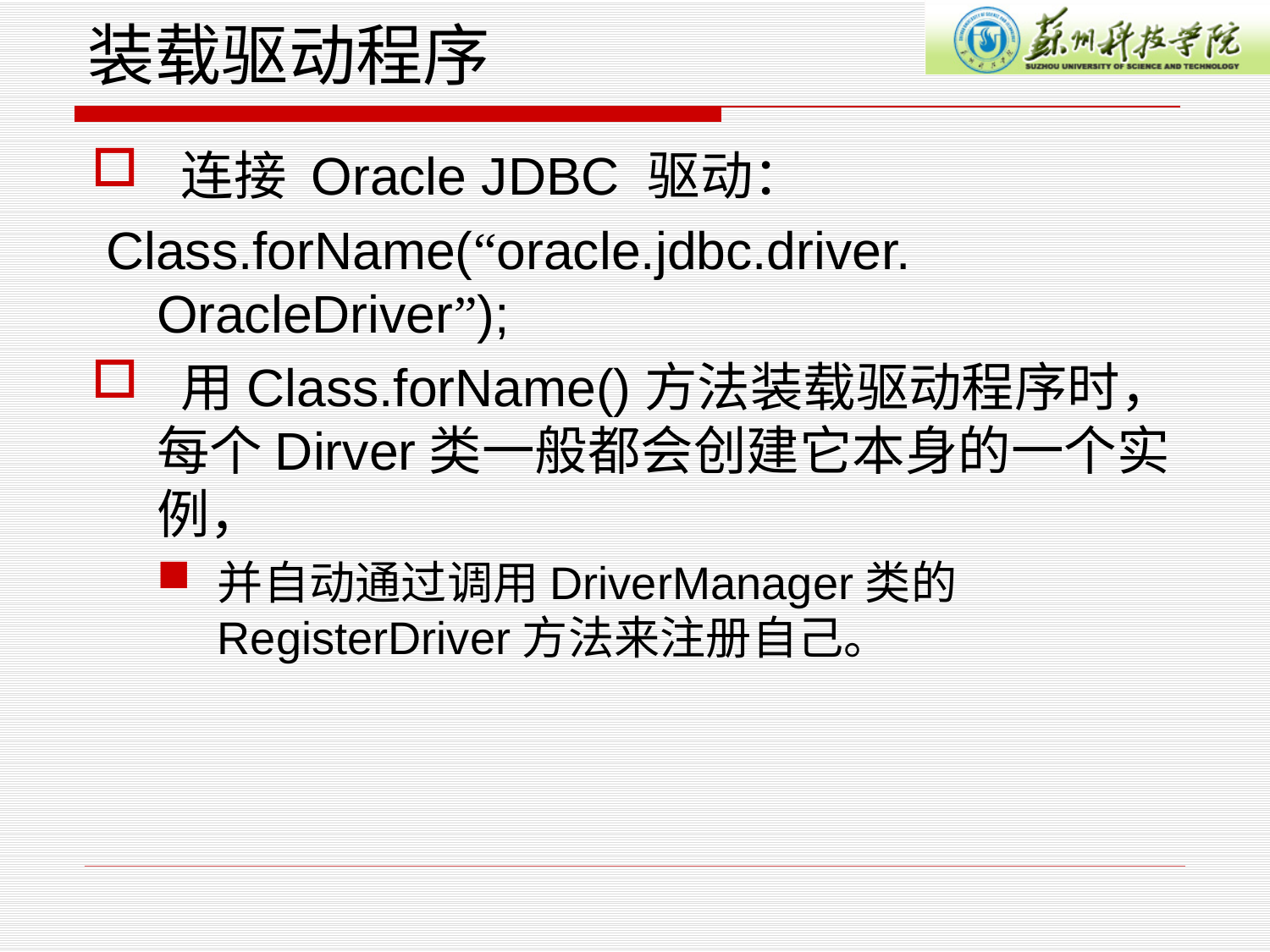

# 装载驱动程序
 连接 Oracle JDBC 驱动：
 Class.forName(“oracle.jdbc.driver. OracleDriver”);
 用Class.forName()方法装载驱动程序时，每个Dirver类一般都会创建它本身的一个实例，
并自动通过调用DriverManager类的RegisterDriver方法来注册自己。